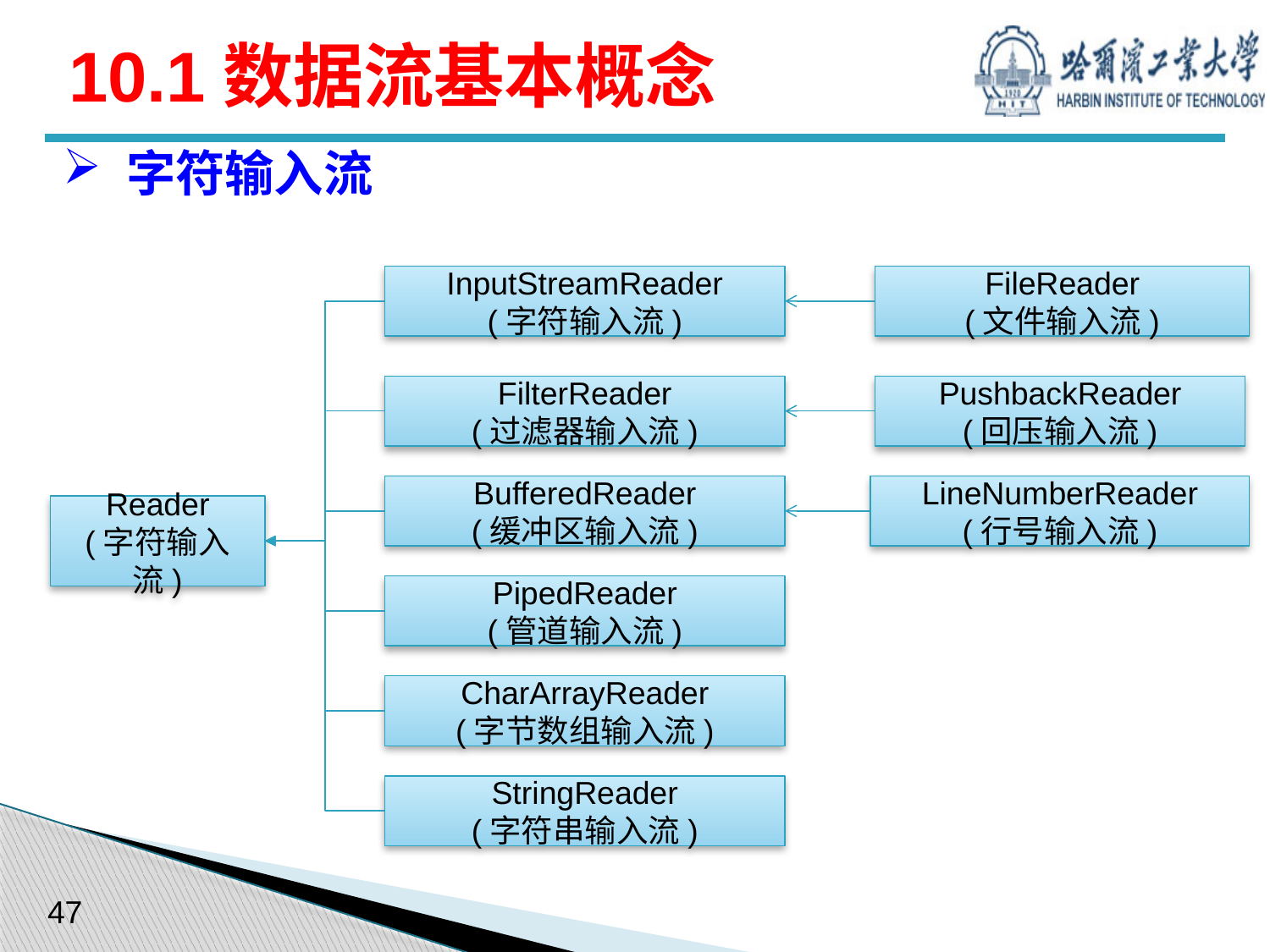

# 10.1数据流基本概念
字符输入流
InputStreamReader
(字符输入流)
FileReader
(文件输入流)
FilterReader
(过滤器输入流)
PushbackReader
(回压输入流)
BufferedReader
(缓冲区输入流)
LineNumberReader
(行号输入流)
Reader
(字符输入流)
PipedReader
(管道输入流)
CharArrayReader
(字节数组输入流)
StringReader
(字符串输入流)